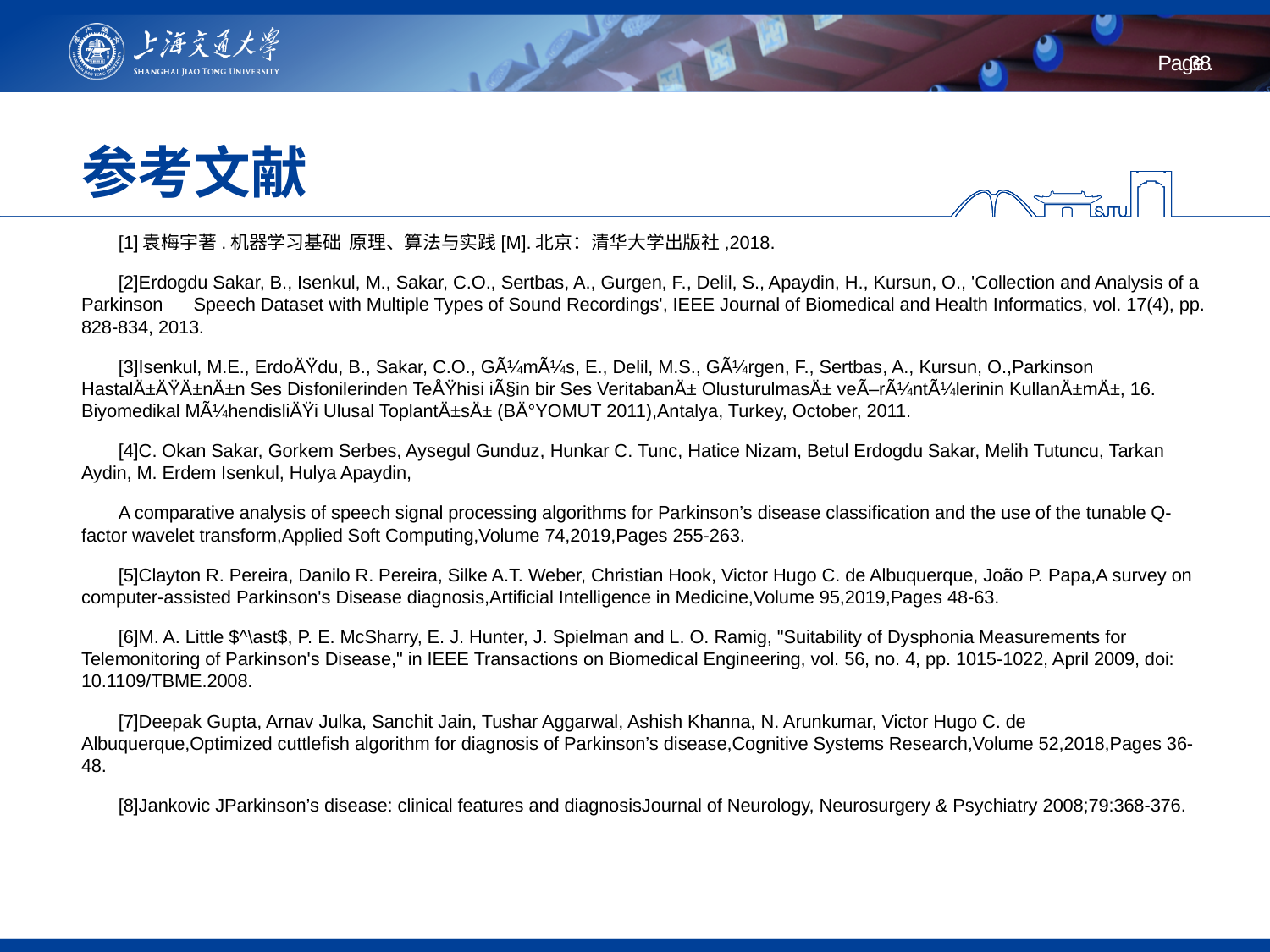

# 参考文献
[1]袁梅宇著.机器学习基础  原理、算法与实践[M].北京：清华大学出版社,2018.
[2]Erdogdu Sakar, B., Isenkul, M., Sakar, C.O., Sertbas, A., Gurgen, F., Delil, S., Apaydin, H., Kursun, O., 'Collection and Analysis of a Parkinson      Speech Dataset with Multiple Types of Sound Recordings', IEEE Journal of Biomedical and Health Informatics, vol. 17(4), pp. 828-834, 2013.
[3]Isenkul, M.E., ErdoÄŸdu, B., Sakar, C.O., GÃ¼mÃ¼s, E., Delil, M.S., GÃ¼rgen, F., Sertbas, A., Kursun, O.,Parkinson HastalÄ±ÄŸÄ±nÄ±n Ses Disfonilerinden TeÅŸhisi iÃ§in bir Ses VeritabanÄ± OlusturulmasÄ± veÃ–rÃ¼ntÃ¼lerinin KullanÄ±mÄ±, 16. Biyomedikal MÃ¼hendisliÄŸi Ulusal ToplantÄ±sÄ± (BÄ°YOMUT 2011),Antalya, Turkey, October, 2011.
[4]C. Okan Sakar, Gorkem Serbes, Aysegul Gunduz, Hunkar C. Tunc, Hatice Nizam, Betul Erdogdu Sakar, Melih Tutuncu, Tarkan Aydin, M. Erdem Isenkul, Hulya Apaydin,
A comparative analysis of speech signal processing algorithms for Parkinson’s disease classification and the use of the tunable Q-factor wavelet transform,Applied Soft Computing,Volume 74,2019,Pages 255-263.
[5]Clayton R. Pereira, Danilo R. Pereira, Silke A.T. Weber, Christian Hook, Victor Hugo C. de Albuquerque, João P. Papa,A survey on computer-assisted Parkinson's Disease diagnosis,Artificial Intelligence in Medicine,Volume 95,2019,Pages 48-63.
[6]M. A. Little $^\ast$, P. E. McSharry, E. J. Hunter, J. Spielman and L. O. Ramig, "Suitability of Dysphonia Measurements for Telemonitoring of Parkinson's Disease," in IEEE Transactions on Biomedical Engineering, vol. 56, no. 4, pp. 1015-1022, April 2009, doi: 10.1109/TBME.2008.
[7]Deepak Gupta, Arnav Julka, Sanchit Jain, Tushar Aggarwal, Ashish Khanna, N. Arunkumar, Victor Hugo C. de Albuquerque,Optimized cuttlefish algorithm for diagnosis of Parkinson’s disease,Cognitive Systems Research,Volume 52,2018,Pages 36-48.
[8]Jankovic JParkinson’s disease: clinical features and diagnosisJournal of Neurology, Neurosurgery & Psychiatry 2008;79:368-376.